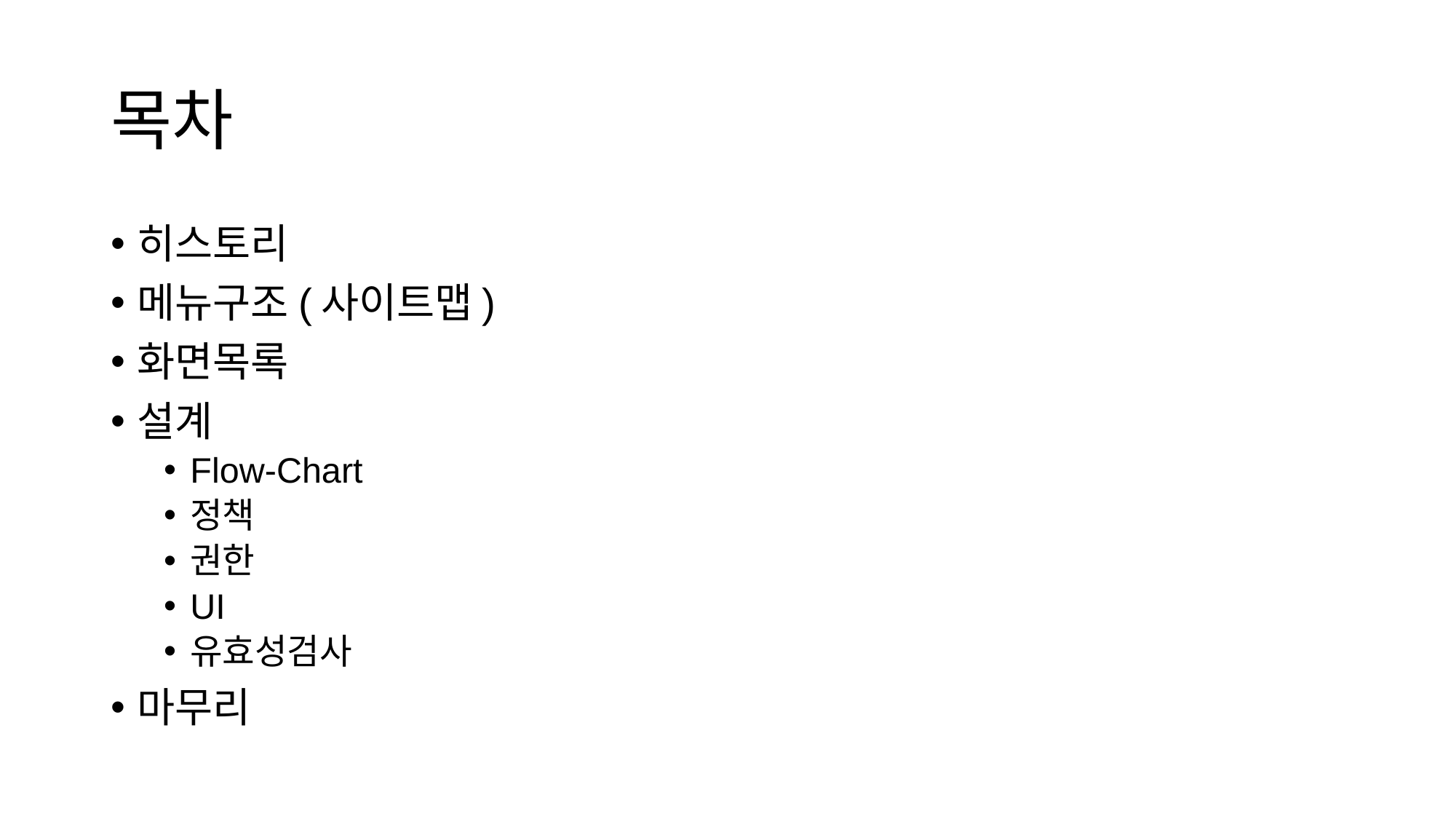

# 목차
히스토리
메뉴구조(사이트맵)
화면목록
설계
Flow-Chart
정책
권한
UI
유효성검사
마무리